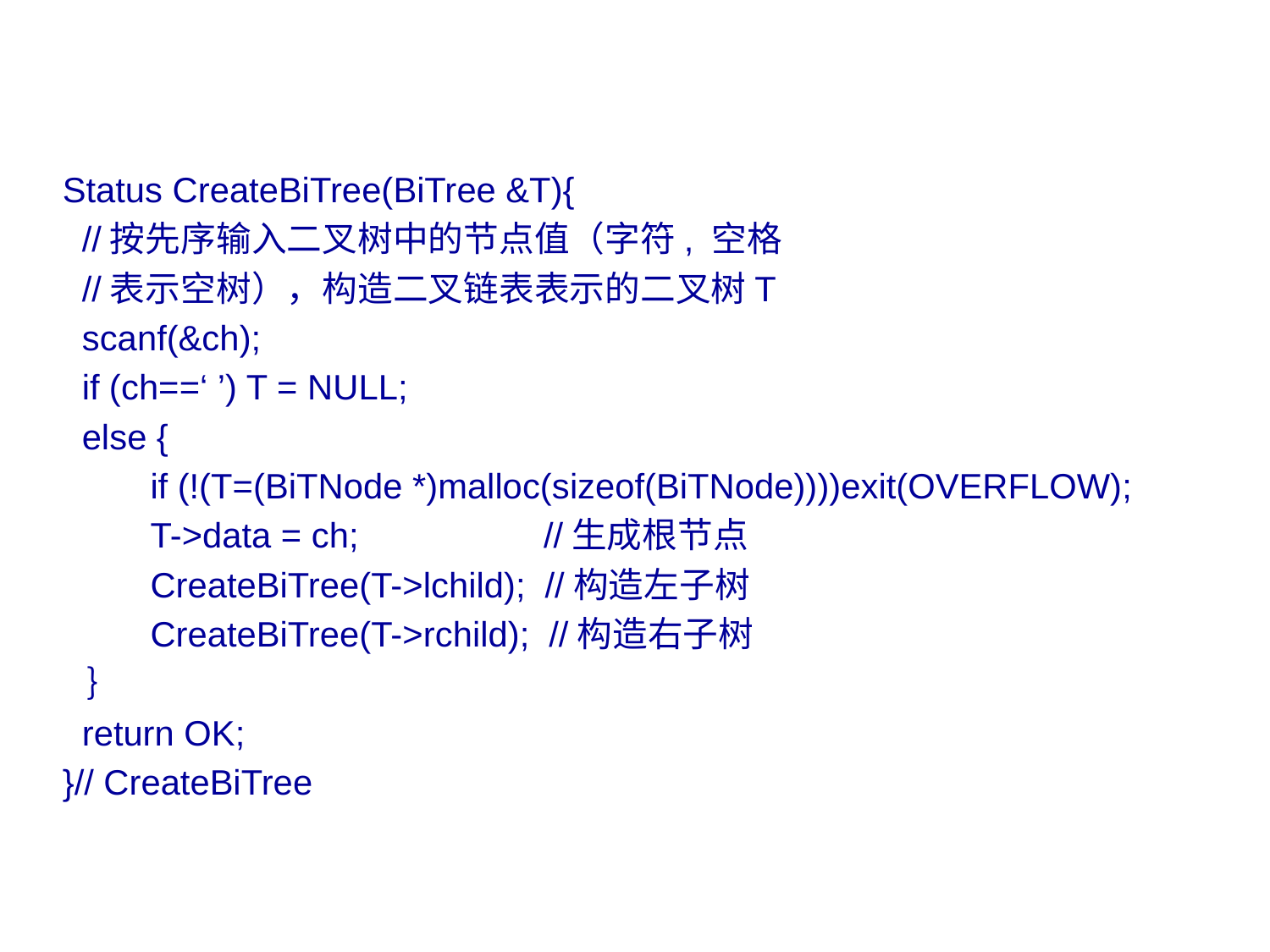

#
Status CreateBiTree(BiTree &T){
  //按先序输入二叉树中的节点值（字符, 空格
  //表示空树），构造二叉链表表示的二叉树T
  scanf(&ch);
  if (ch==‘ ’) T = NULL;
  else {
         if (!(T=(BiTNode *)malloc(sizeof(BiTNode))))exit(OVERFLOW);
         T->data = ch;                   //生成根节点
         CreateBiTree(T->lchild);  //构造左子树
         CreateBiTree(T->rchild);  //构造右子树
  ｝
  return OK;
}// CreateBiTree